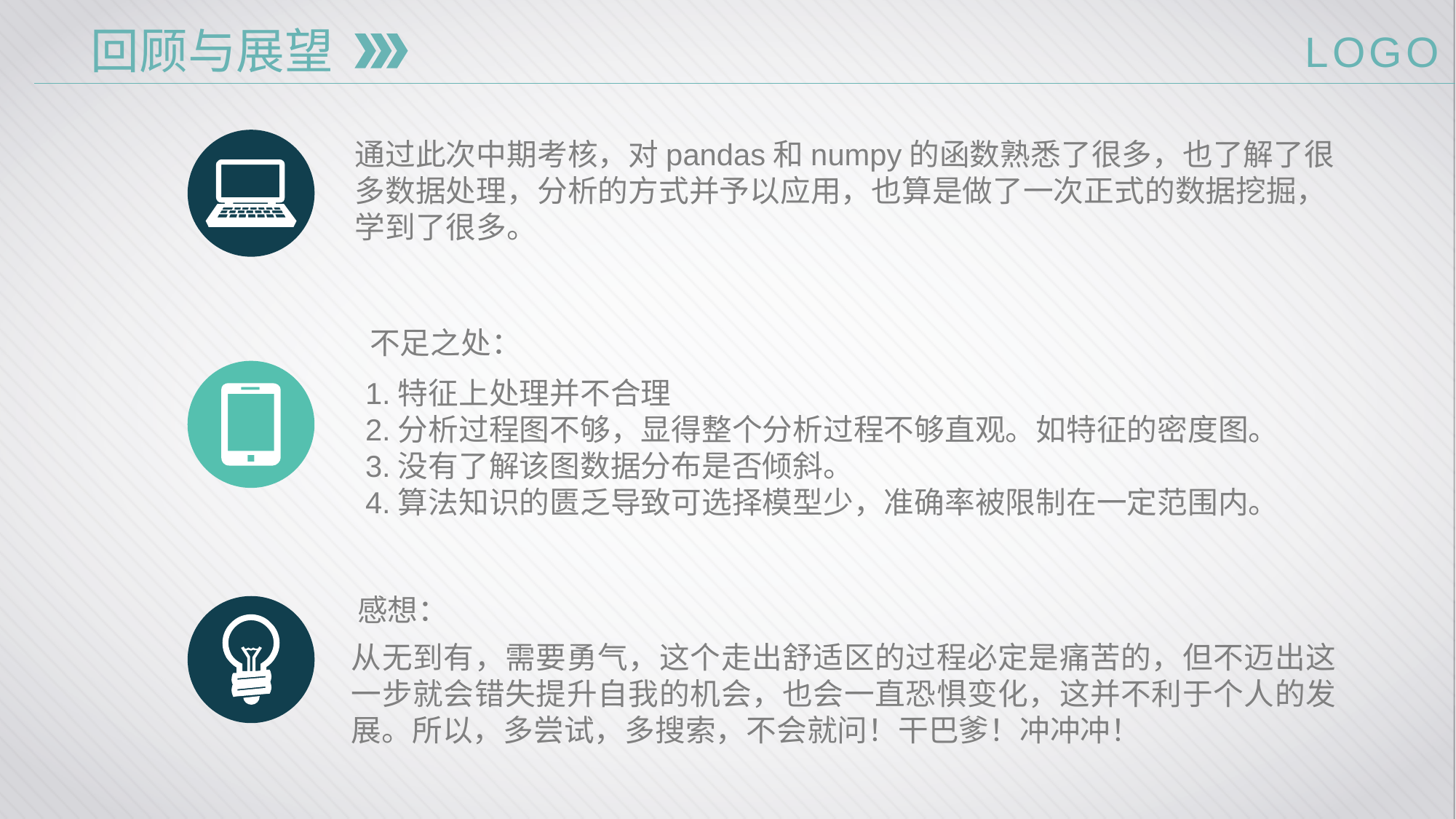

回顾与展望
LOGO

通过此次中期考核，对pandas和numpy的函数熟悉了很多，也了解了很多数据处理，分析的方式并予以应用，也算是做了一次正式的数据挖掘，学到了很多。
不足之处：

1.特征上处理并不合理
2.分析过程图不够，显得整个分析过程不够直观。如特征的密度图。
3.没有了解该图数据分布是否倾斜。
4.算法知识的匮乏导致可选择模型少，准确率被限制在一定范围内。

感想：
从无到有，需要勇气，这个走出舒适区的过程必定是痛苦的，但不迈出这一步就会错失提升自我的机会，也会一直恐惧变化，这并不利于个人的发展。所以，多尝试，多搜索，不会就问！干巴爹！冲冲冲！